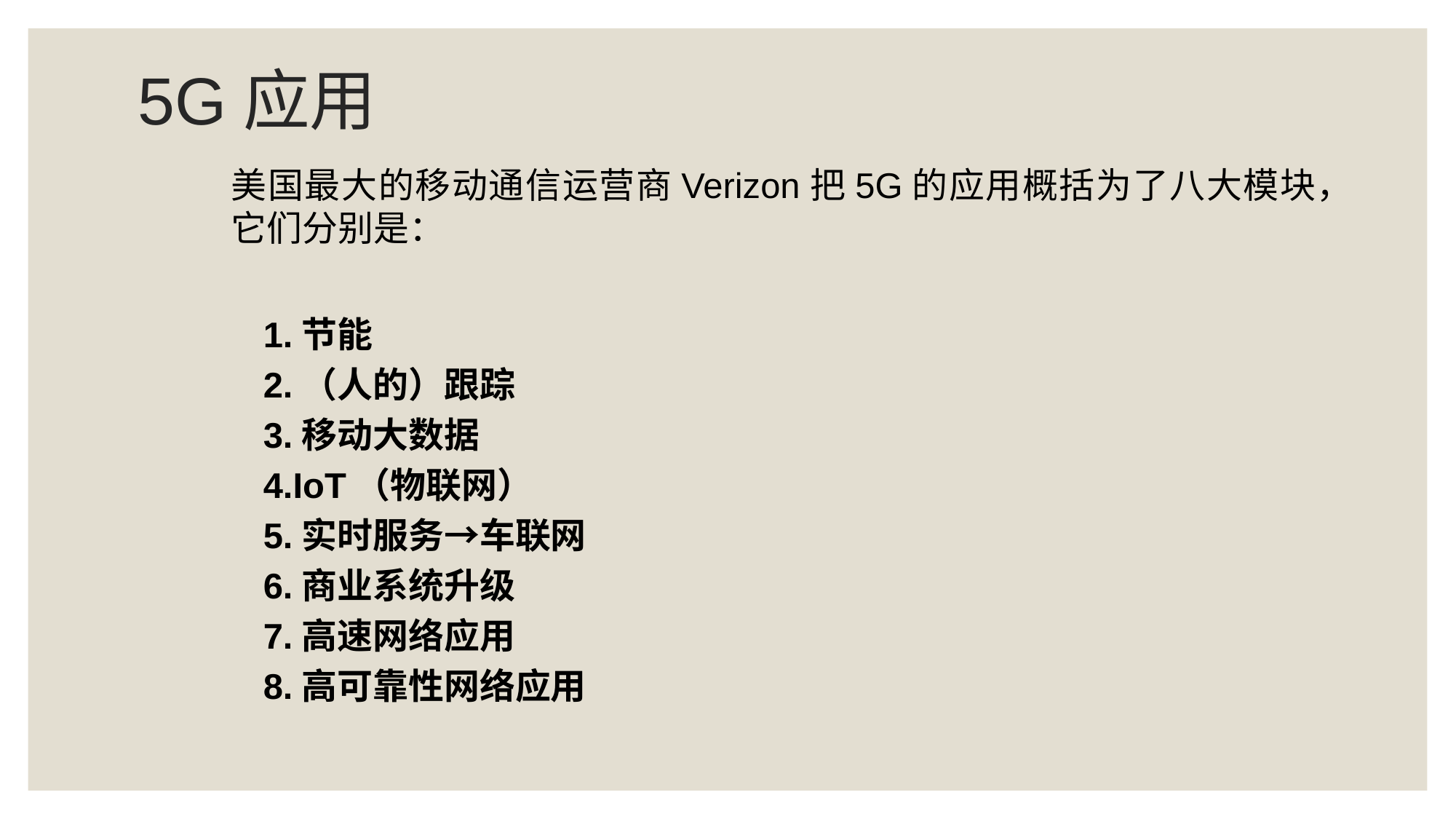

# 5G应用
美国最大的移动通信运营商Verizon把5G的应用概括为了八大模块，它们分别是：

1.节能
2.（人的）跟踪
3.移动大数据
4.IoT（物联网）
5.实时服务→车联网
6.商业系统升级
7.高速网络应用
8.高可靠性网络应用